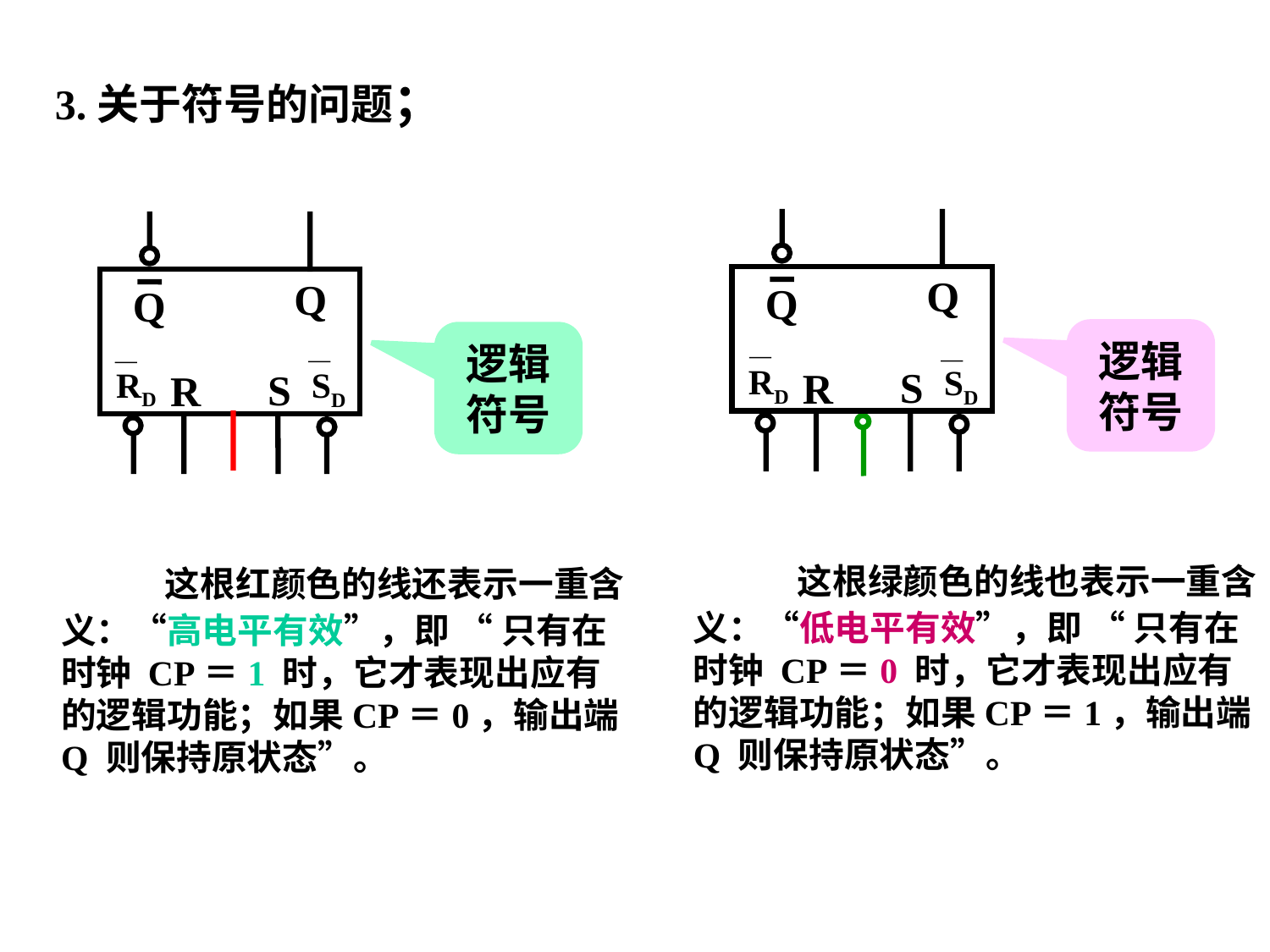

3.关于符号的问题；

Q

Q

RD
SD
S
R

Q

Q

RD
SD
S
R

逻辑符号
逻辑符号
       这根绿颜色的线也表示一重含义：“低电平有效”，即 “ 只有在时钟 CP＝0 时，它才表现出应有的逻辑功能；如果CP＝1，输出端 Q 则保持原状态”。
       这根红颜色的线还表示一重含义：“高电平有效”，即 “ 只有在时钟 CP＝1 时，它才表现出应有的逻辑功能；如果CP＝0，输出端 Q 则保持原状态”。